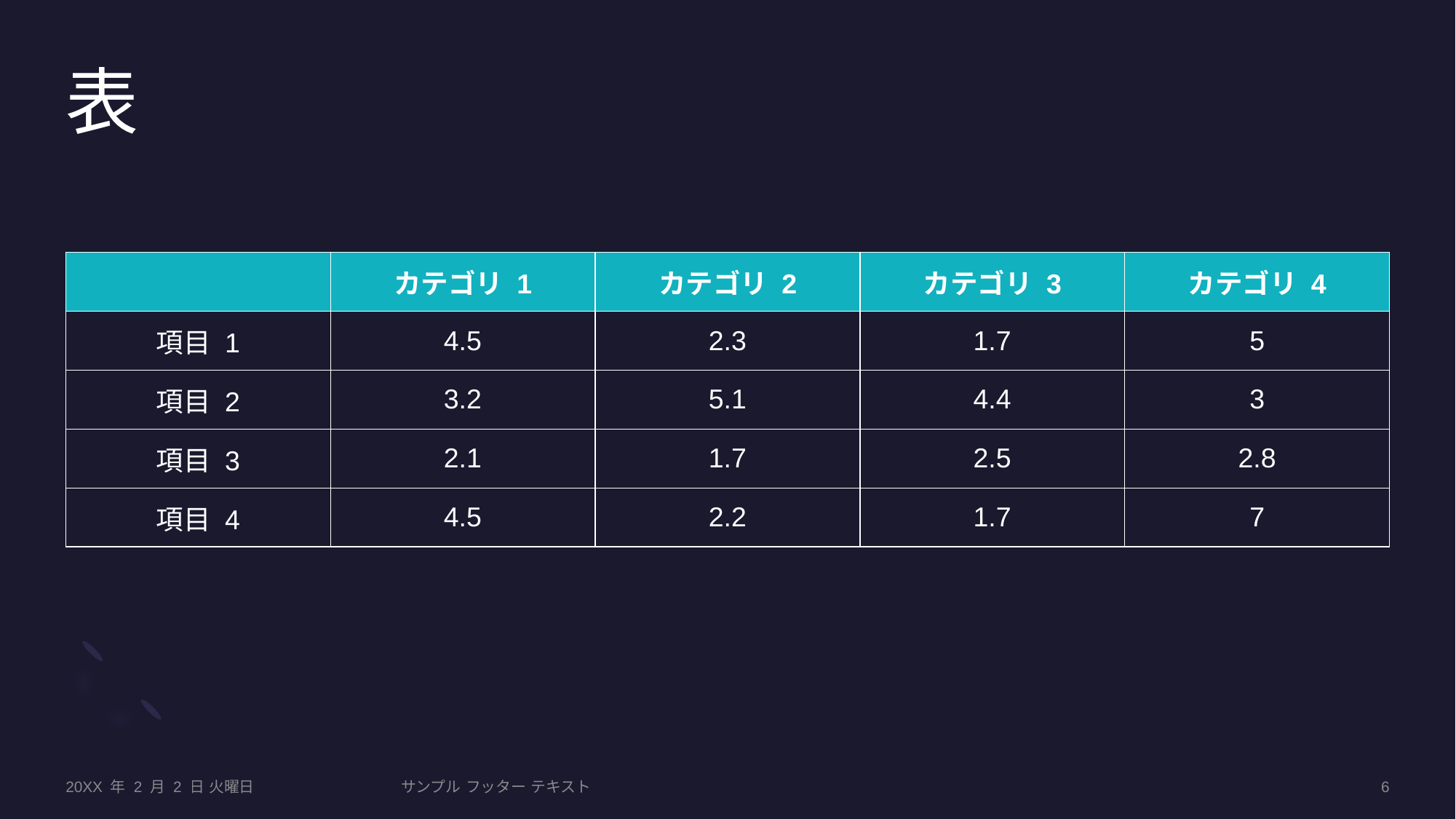

# 表
|  | カテゴリ 1 | カテゴリ 2 | カテゴリ 3 | カテゴリ 4 |
| --- | --- | --- | --- | --- |
| 項目 1 | 4.5 | 2.3 | 1.7 | 5 |
| 項目 2 | 3.2 | 5.1 | 4.4 | 3 |
| 項目 3 | 2.1 | 1.7 | 2.5 | 2.8 |
| 項目 4 | 4.5 | 2.2 | 1.7 | 7 |
20XX 年 2 月 2 日 火曜日
サンプル フッター テキスト
6